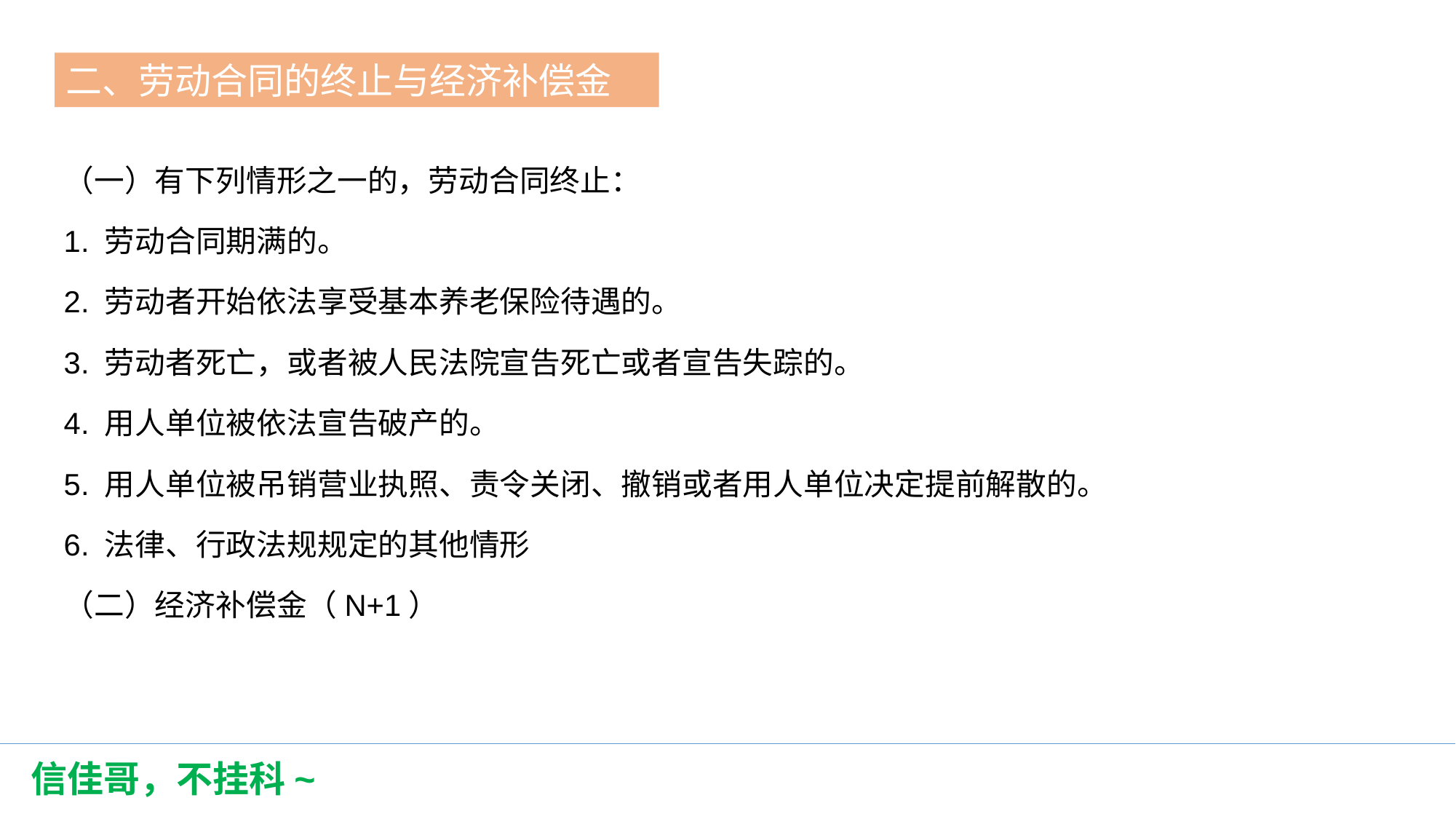

二、劳动合同的终止与经济补偿金
第一节
（一）有下列情形之一的，劳动合同终止：
1. 劳动合同期满的。
2. 劳动者开始依法享受基本养老保险待遇的。
3. 劳动者死亡，或者被人民法院宣告死亡或者宣告失踪的。
4. 用人单位被依法宣告破产的。
5. 用人单位被吊销营业执照、责令关闭、撤销或者用人单位决定提前解散的。
6. 法律、行政法规规定的其他情形
（二）经济补偿金（N+1）